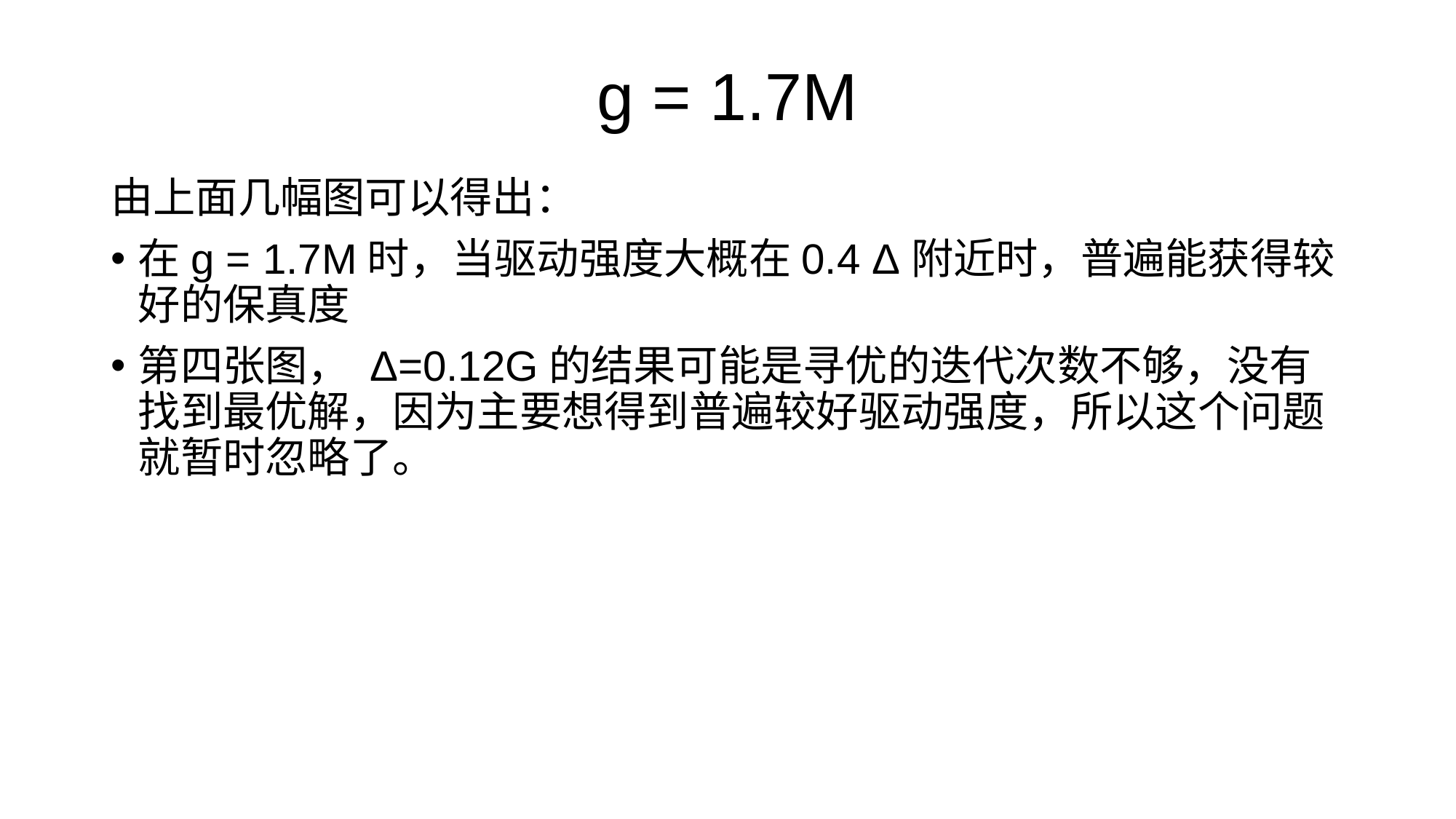

# g = 1.7M
由上面几幅图可以得出：
在g = 1.7M时，当驱动强度大概在0.4 Δ附近时，普遍能获得较好的保真度
第四张图， Δ=0.12G的结果可能是寻优的迭代次数不够，没有找到最优解，因为主要想得到普遍较好驱动强度，所以这个问题就暂时忽略了。